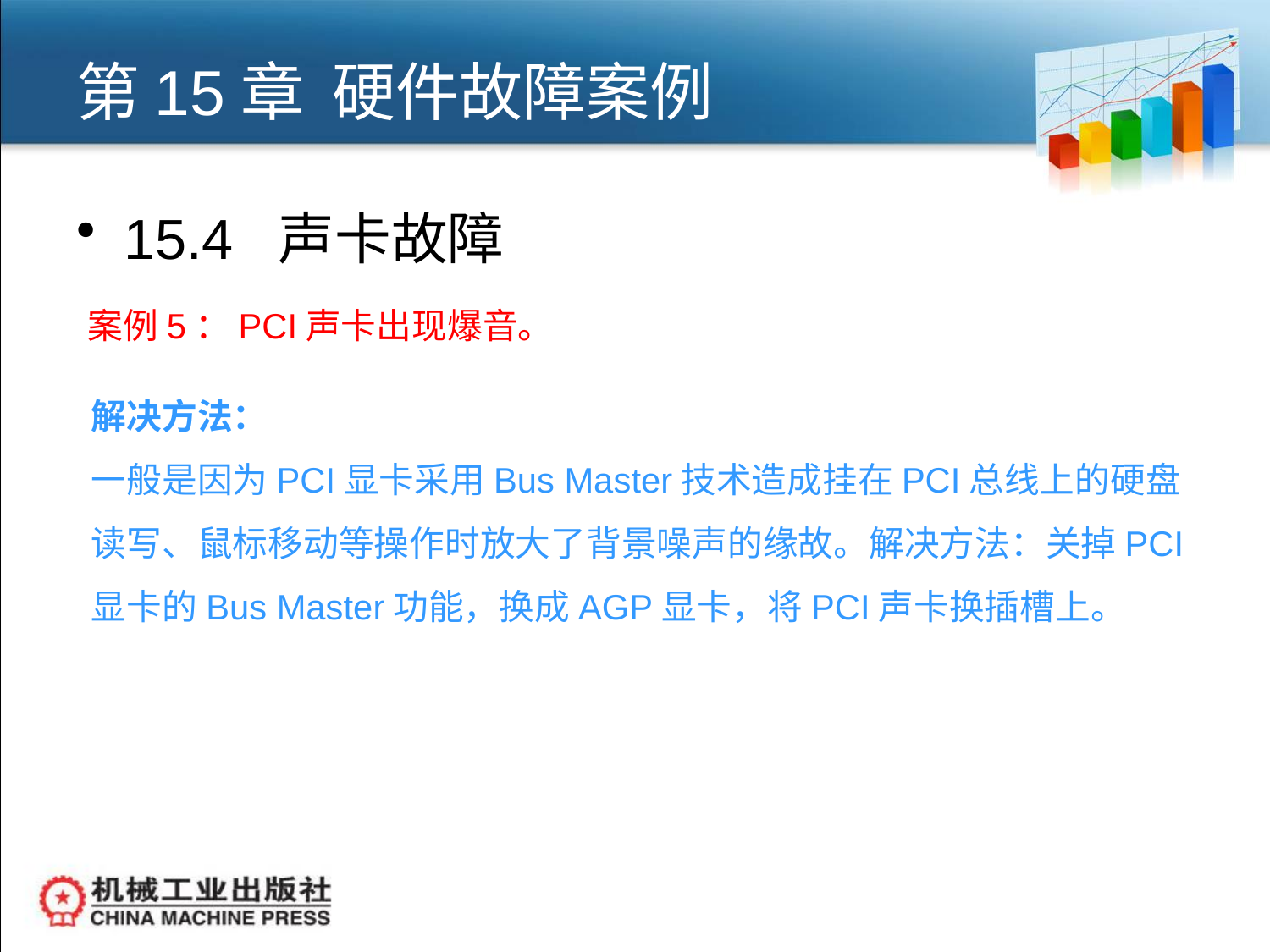

# 第15章  硬件故障案例
15.4  声卡故障
案例5：PCI声卡出现爆音。
解决方法：
一般是因为PCI显卡采用Bus Master技术造成挂在PCI总线上的硬盘读写、鼠标移动等操作时放大了背景噪声的缘故。解决方法：关掉PCI显卡的Bus Master功能，换成AGP显卡，将PCI声卡换插槽上。